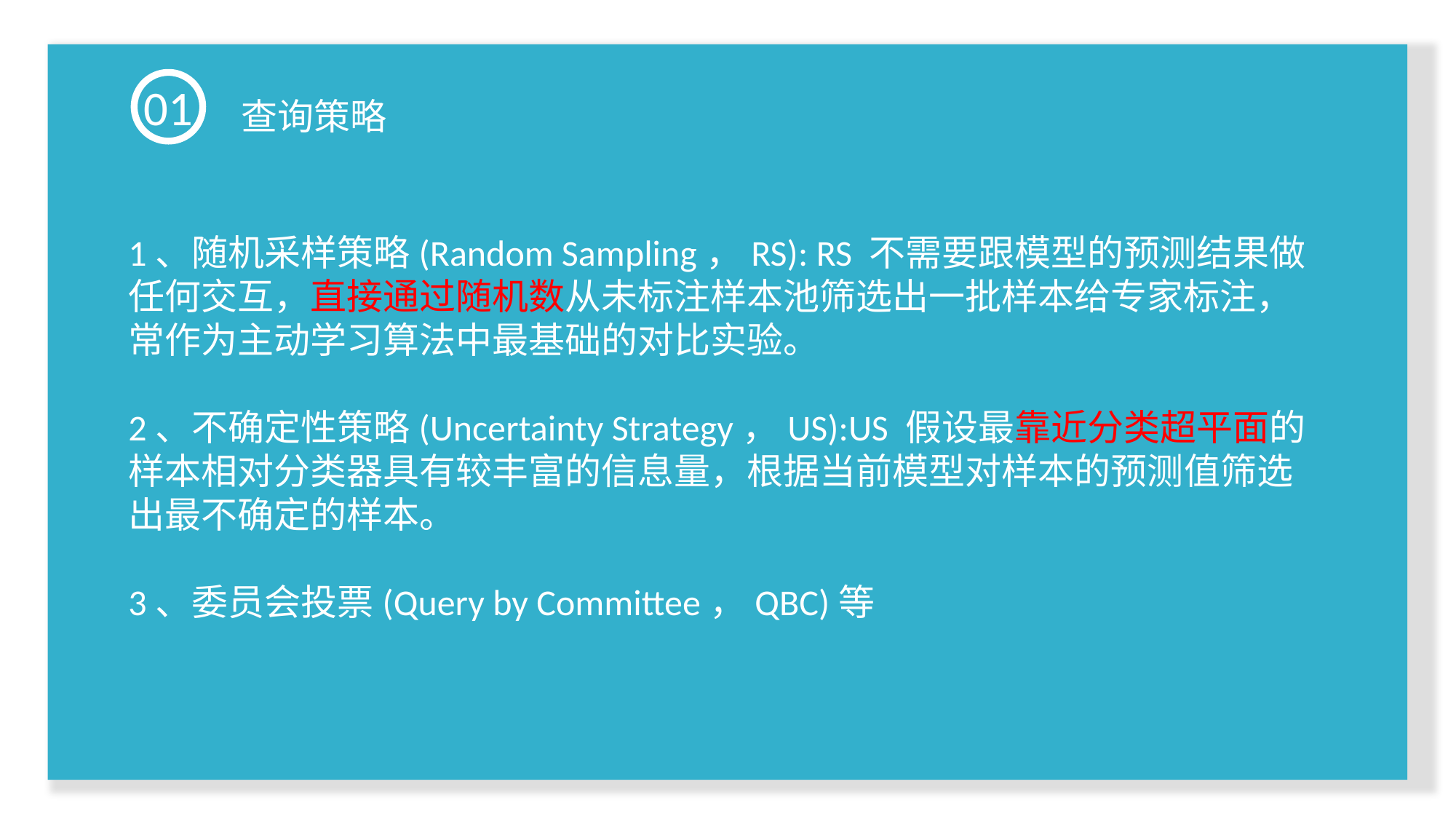

查询策略

01

1、随机采样策略(Random Sampling，RS): RS 不需要跟模型的预测结果做任何交互，直接通过随机数从未标注样本池筛选出一批样本给专家标注，常作为主动学习算法中最基础的对比实验。

2、不确定性策略(Uncertainty Strategy，US):US 假设最靠近分类超平面的样本相对分类器具有较丰富的信息量，根据当前模型对样本的预测值筛选出最不确定的样本。

3、委员会投票(Query by Committee，QBC)等